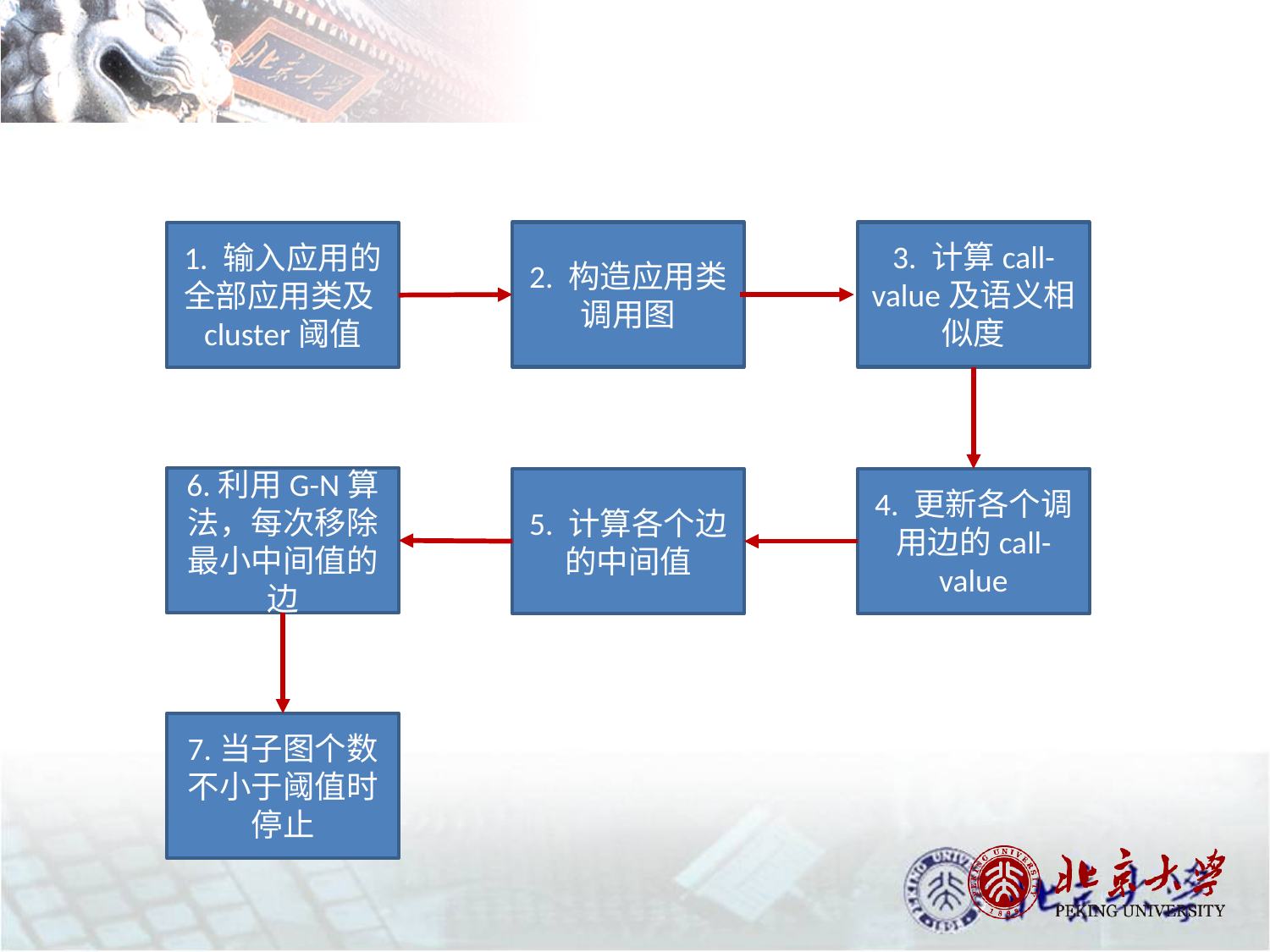

#
3. 计算call-value及语义相似度
2. 构造应用类调用图
1. 输入应用的全部应用类及cluster阈值
6.利用G-N算法，每次移除最小中间值的边
5. 计算各个边的中间值
4. 更新各个调用边的call-value
7.当子图个数不小于阈值时停止